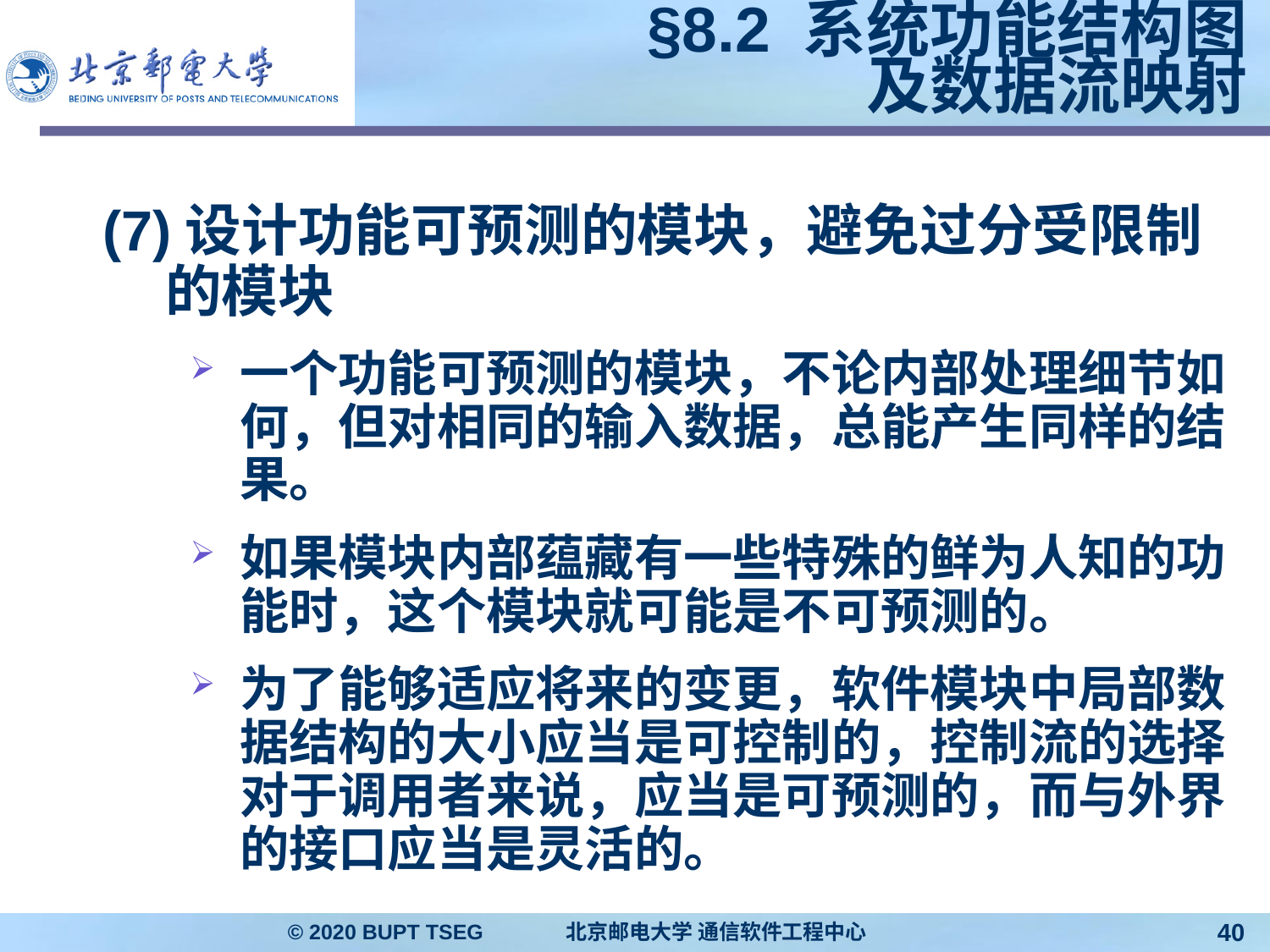

# §8.2 系统功能结构图 及数据流映射
(7)设计功能可预测的模块，避免过分受限制的模块
一个功能可预测的模块，不论内部处理细节如何，但对相同的输入数据，总能产生同样的结果。
如果模块内部蕴藏有一些特殊的鲜为人知的功能时，这个模块就可能是不可预测的。
为了能够适应将来的变更，软件模块中局部数据结构的大小应当是可控制的，控制流的选择对于调用者来说，应当是可预测的，而与外界的接口应当是灵活的。
© 2020 BUPT TSEG             北京邮电大学 通信软件工程中心